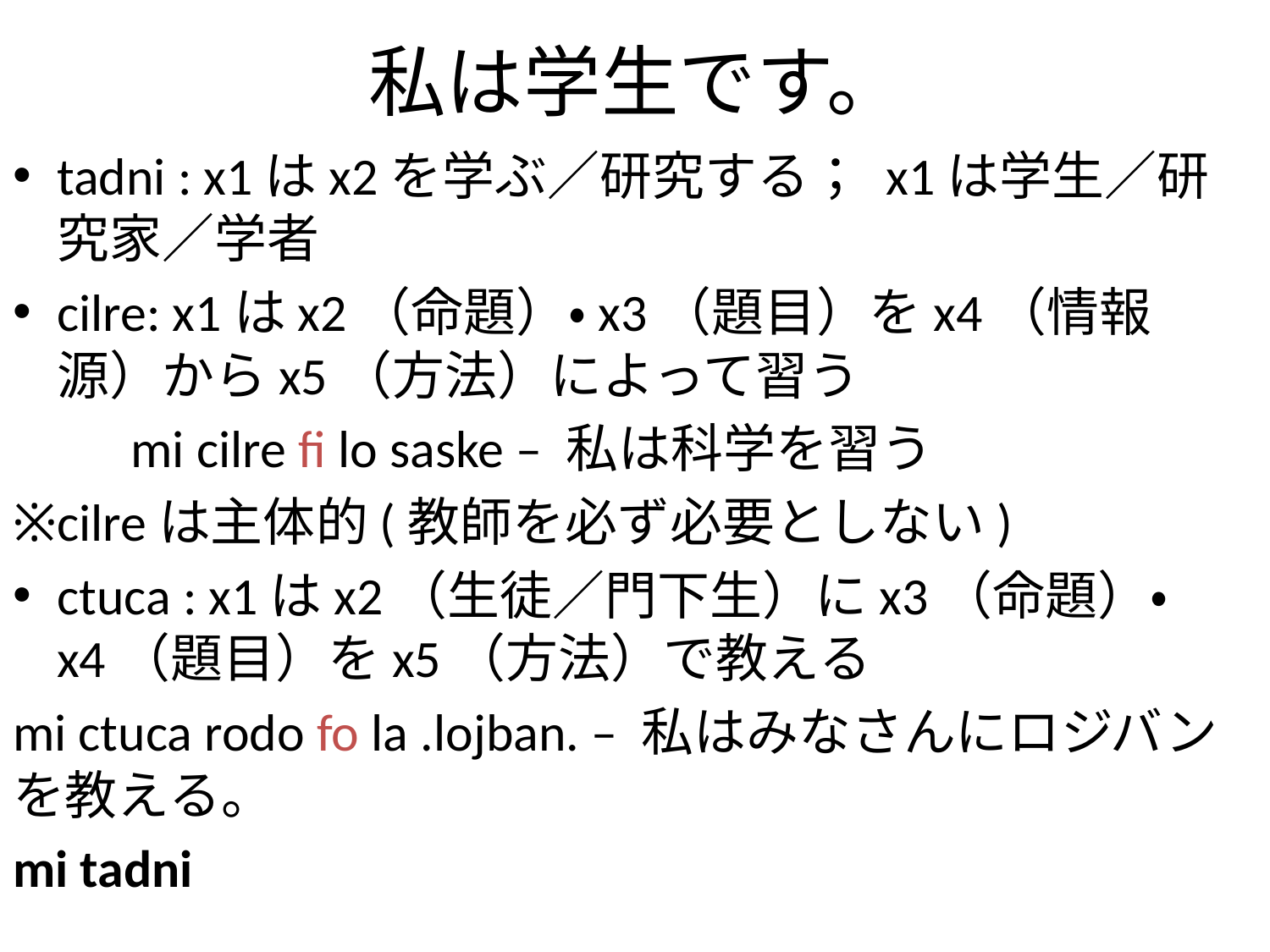

# 私は学生です。
tadni : x1はx2を学ぶ／研究する； x1は学生／研究家／学者
cilre: x1はx2（命題）・x3（題目）をx4（情報源）からx5（方法）によって習う
	mi cilre fi lo saske – 私は科学を習う
※cilreは主体的(教師を必ず必要としない)
ctuca : x1はx2（生徒／門下生）にx3（命題）・x4（題目）をx5（方法）で教える
mi ctuca rodo fo la .lojban. – 私はみなさんにロジバンを教える。
mi tadni